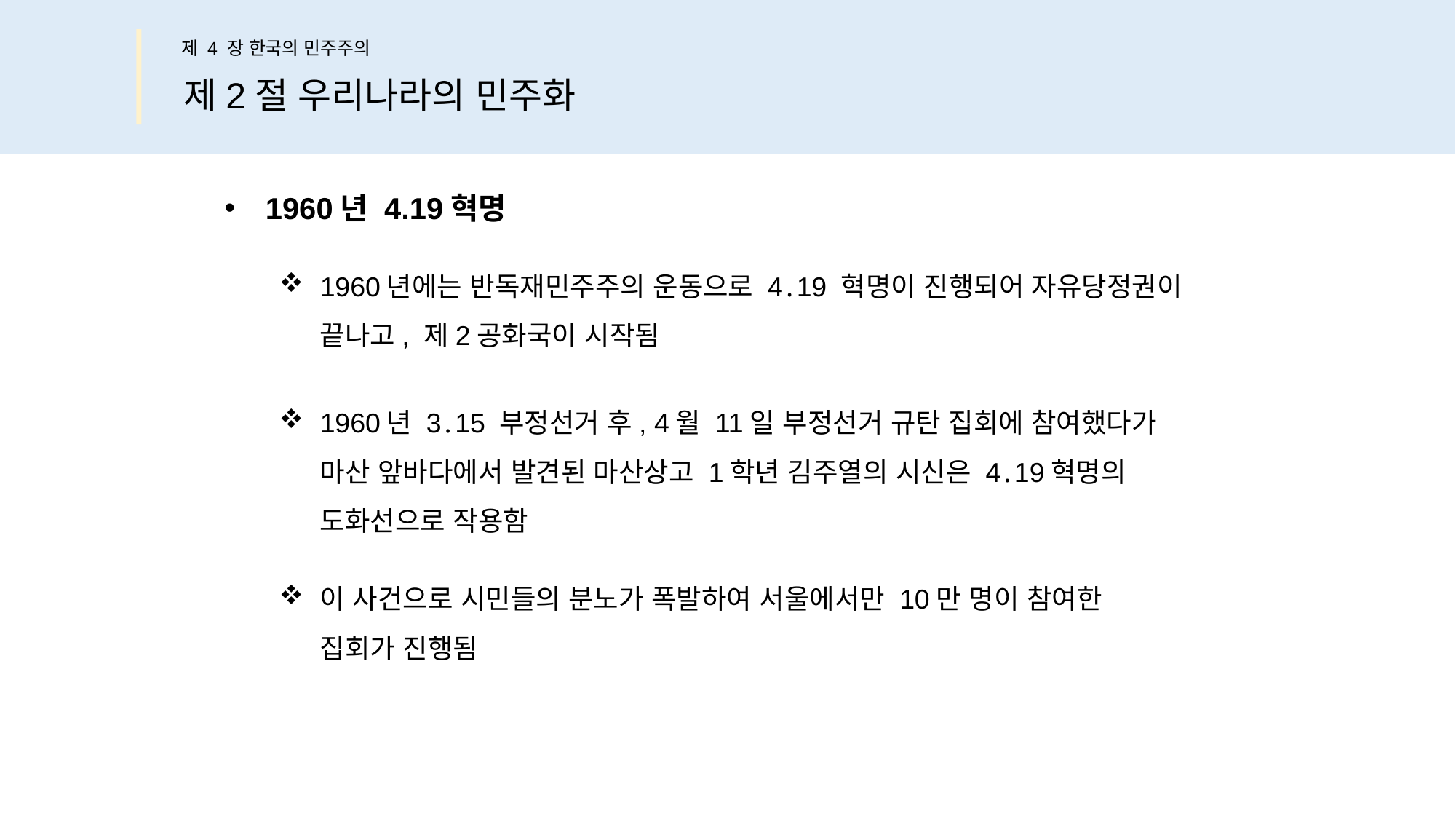

제 4 장 한국의 민주주의
제2절 우리나라의 민주화
1960년 4.19혁명

1960년에는 반독재민주주의 운동으로 4․19 혁명이 진행되어 자유당정권이
끝나고, 제2공화국이 시작됨

1960년 3․15 부정선거 후, 4월 11일 부정선거 규탄 집회에 참여했다가
마산 앞바다에서 발견된 마산상고 1학년 김주열의 시신은 4․19혁명의
도화선으로 작용함

이 사건으로 시민들의 분노가 폭발하여 서울에서만 10만 명이 참여한
집회가 진행됨